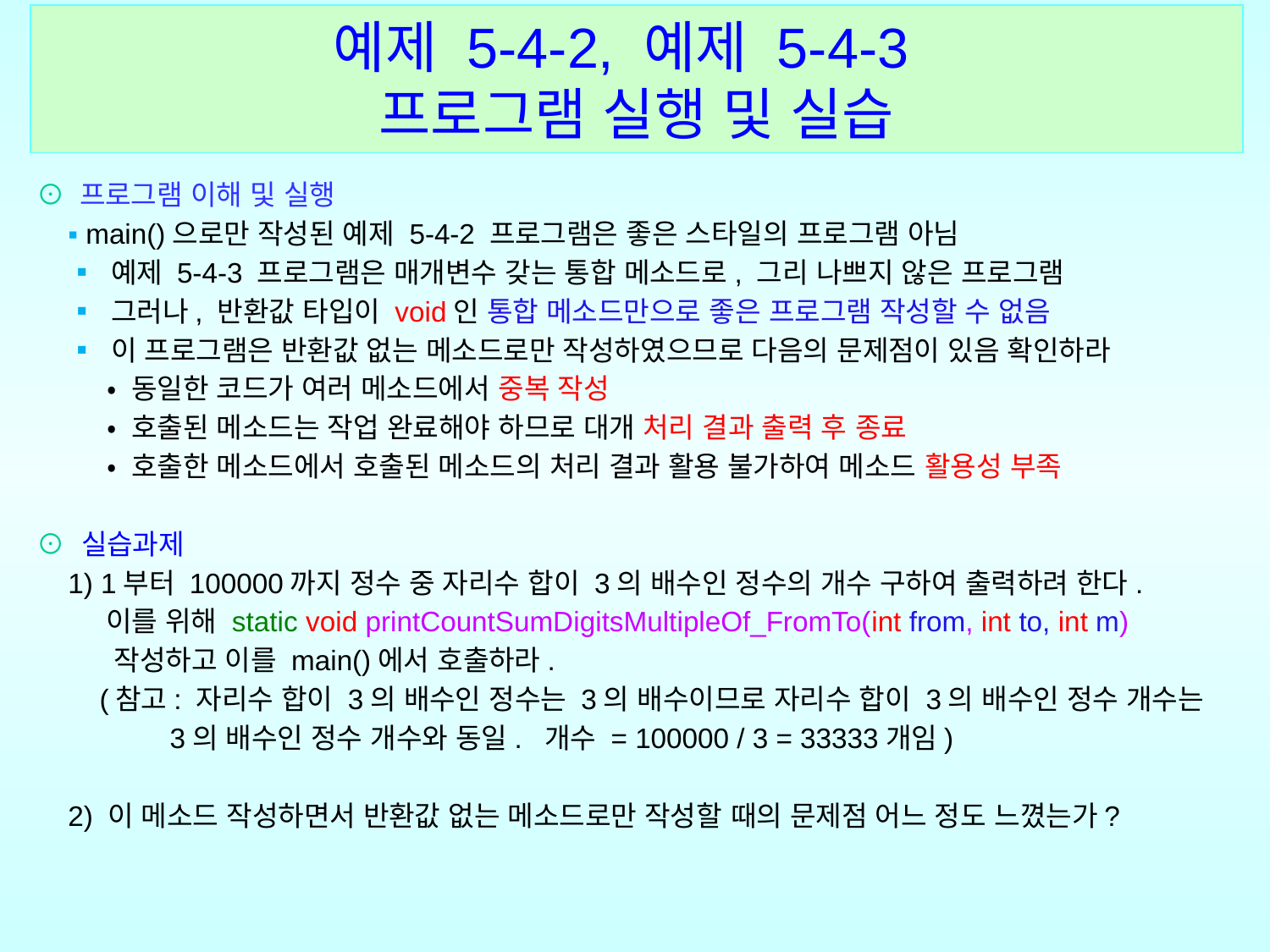

예제 5-4-2, 예제 5-4-3
프로그램 실행 및 실습
⊙ 프로그램 이해 및 실행
    ▪ main()으로만 작성된 예제 5-4-2 프로그램은 좋은 스타일의 프로그램 아님
    ▪ 예제 5-4-3 프로그램은 매개변수 갖는 통합 메소드로, 그리 나쁘지 않은 프로그램
    ▪ 그러나, 반환값 타입이 void인 통합 메소드만으로 좋은 프로그램 작성할 수 없음
    ▪ 이 프로그램은 반환값 없는 메소드로만 작성하였으므로 다음의 문제점이 있음 확인하라
         • 동일한 코드가 여러 메소드에서 중복 작성
         • 호출된 메소드는 작업 완료해야 하므로 대개 처리 결과 출력 후 종료
         • 호출한 메소드에서 호출된 메소드의 처리 결과 활용 불가하여 메소드 활용성 부족

⊙ 실습과제
    1) 1부터 100000까지 정수 중 자리수 합이 3의 배수인 정수의 개수 구하여 출력하려 한다.
        이를 위해 static void printCountSumDigitsMultipleOf_FromTo(int from, int to, int m)
         작성하고 이를 main()에서 호출하라.
        (참고: 자리수 합이 3의 배수인 정수는 3의 배수이므로 자리수 합이 3의 배수인 정수 개수는
                 3의 배수인 정수 개수와 동일.  개수 = 100000 / 3 = 33333개임)

    2) 이 메소드 작성하면서 반환값 없는 메소드로만 작성할 때의 문제점 어느 정도 느꼈는가?